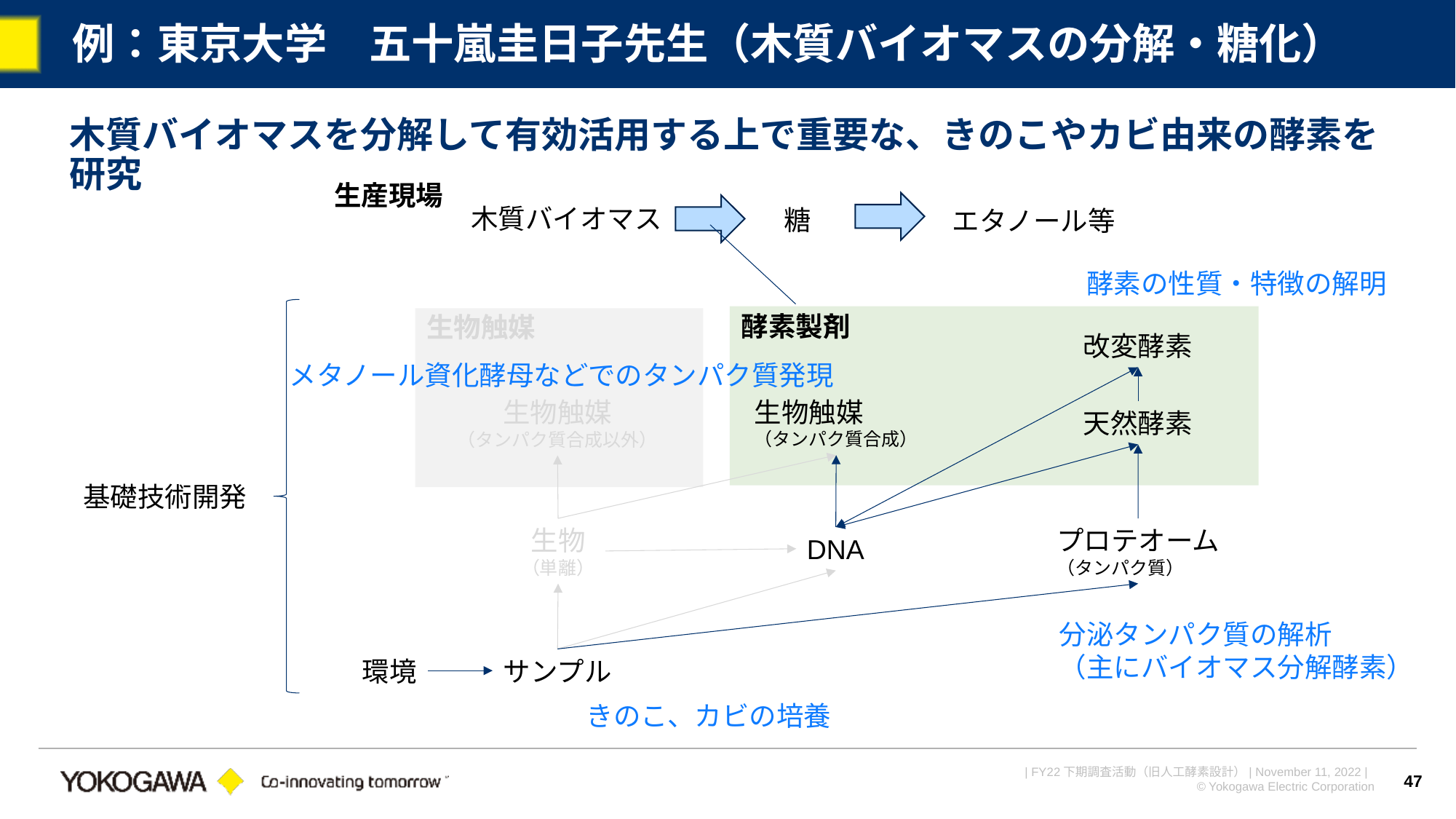

# 例：東京大学　五十嵐圭日子先生（木質バイオマスの分解・糖化）
木質バイオマスを分解して有効活用する上で重要な、きのこやカビ由来の酵素を研究
生産現場

木質バイオマス
糖
エタノール等
酵素の性質・特徴の解明

酵素製剤
生物触媒

改変酵素
メタノール資化酵母などでのタンパク質発現
生物触媒
（タンパク質合成）
生物触媒
（タンパク質合成以外）
天然酵素
基礎技術開発
生物
（単離）
プロテオーム
（タンパク質）
DNA
分泌タンパク質の解析
（主にバイオマス分解酵素）
環境
サンプル
きのこ、カビの培養
47